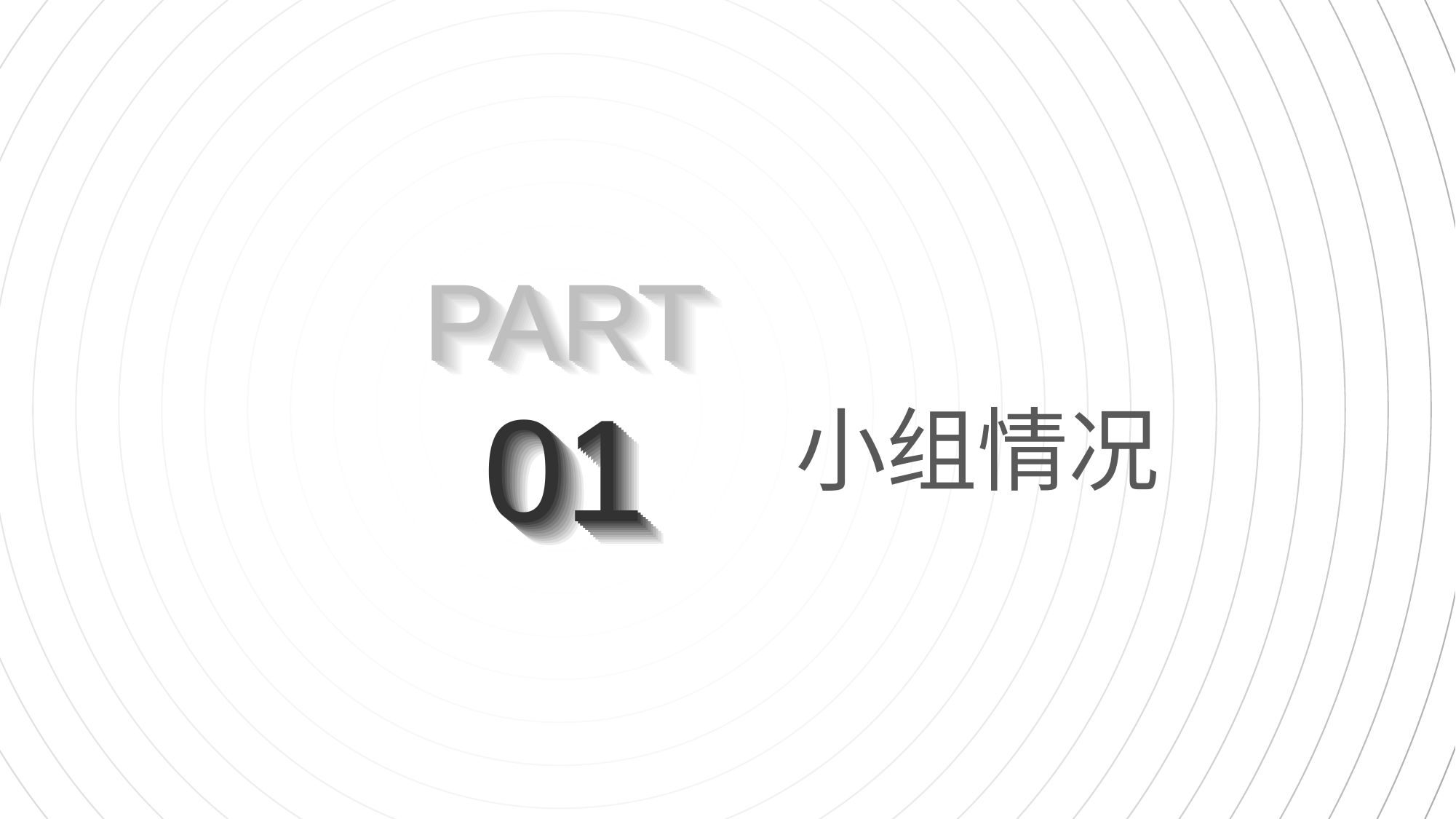

PART
PART
PART
PART
PART
PART
PART
PART
PART
PART
PART
PART
小组情况
01
01
01
01
01
01
01
01
01
01
01
01